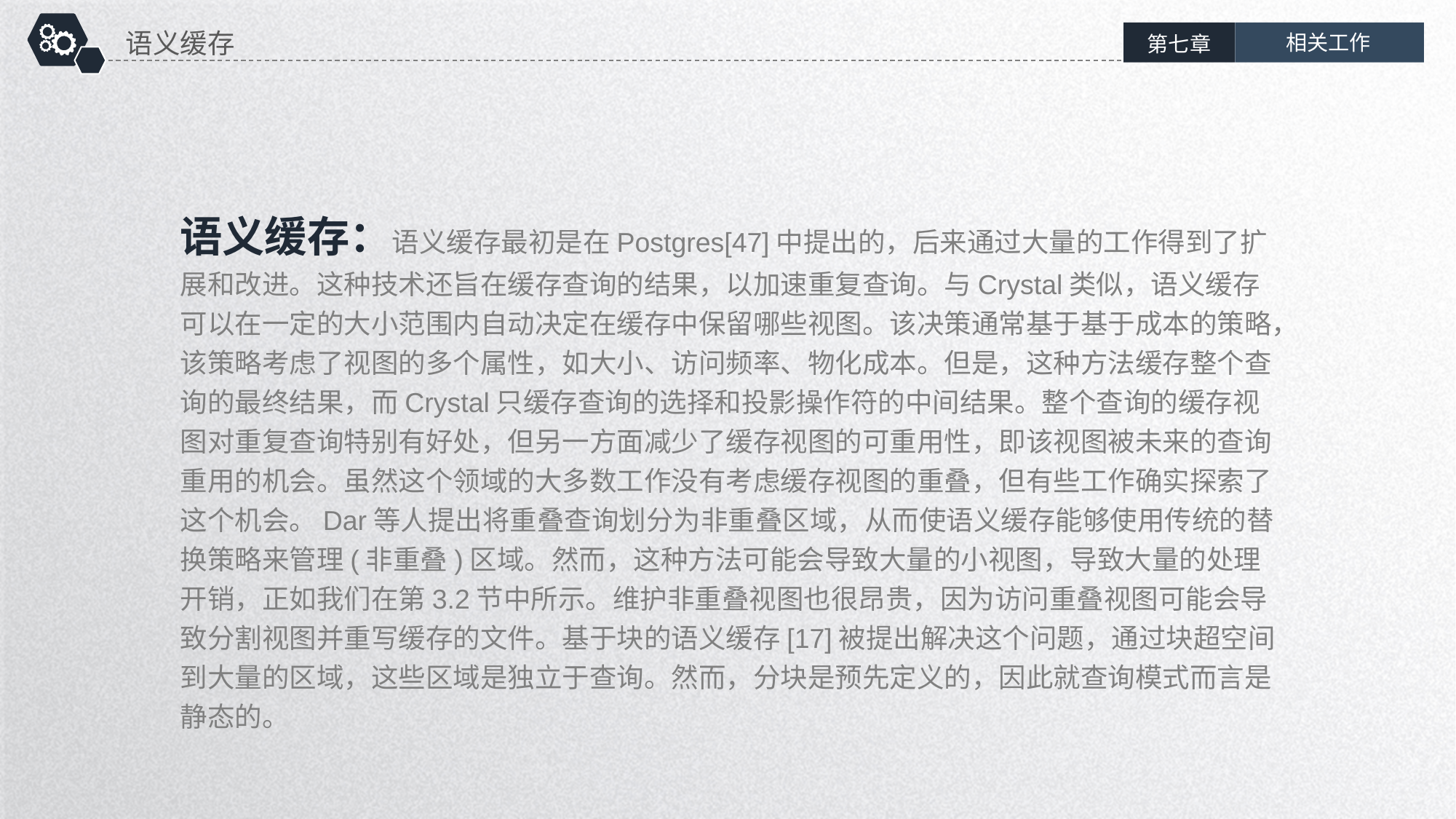

语义缓存

相关工作
第七章

语义缓存：语义缓存最初是在Postgres[47]中提出的，后来通过大量的工作得到了扩展和改进。这种技术还旨在缓存查询的结果，以加速重复查询。与Crystal类似，语义缓存可以在一定的大小范围内自动决定在缓存中保留哪些视图。该决策通常基于基于成本的策略，该策略考虑了视图的多个属性，如大小、访问频率、物化成本。但是，这种方法缓存整个查询的最终结果，而Crystal只缓存查询的选择和投影操作符的中间结果。整个查询的缓存视图对重复查询特别有好处，但另一方面减少了缓存视图的可重用性，即该视图被未来的查询重用的机会。虽然这个领域的大多数工作没有考虑缓存视图的重叠，但有些工作确实探索了这个机会。Dar等人提出将重叠查询划分为非重叠区域，从而使语义缓存能够使用传统的替换策略来管理(非重叠)区域。然而，这种方法可能会导致大量的小视图，导致大量的处理开销，正如我们在第3.2节中所示。维护非重叠视图也很昂贵，因为访问重叠视图可能会导致分割视图并重写缓存的文件。基于块的语义缓存[17]被提出解决这个问题，通过块超空间到大量的区域，这些区域是独立于查询。然而，分块是预先定义的，因此就查询模式而言是静态的。
延时符